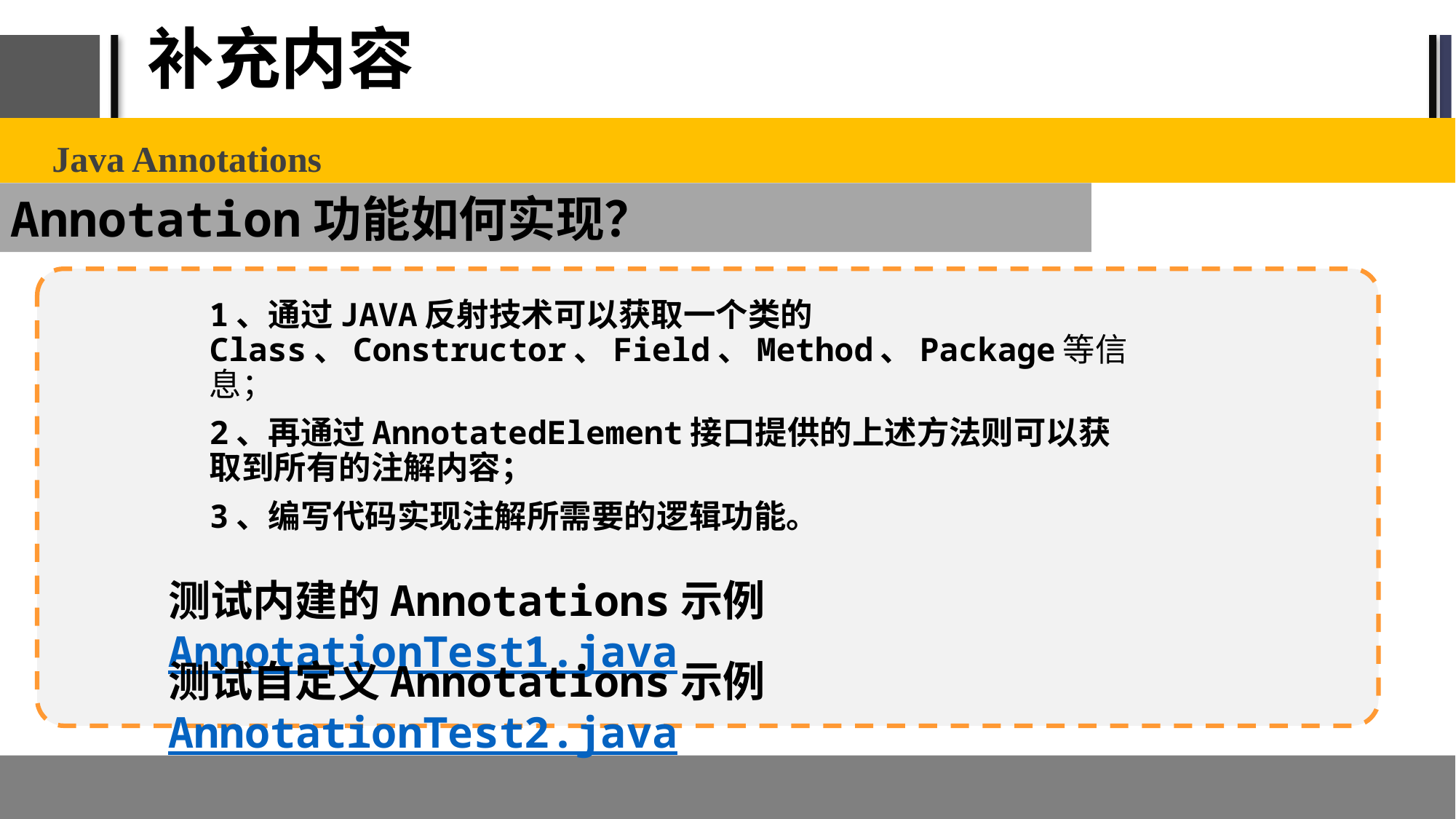

# 补充内容

Java Annotations
Annotation功能如何实现？

1、通过JAVA反射技术可以获取一个类的Class、Constructor、Field、Method、Package等信息；
2、再通过AnnotatedElement接口提供的上述方法则可以获取到所有的注解内容；
3、编写代码实现注解所需要的逻辑功能。
测试内建的Annotations示例AnnotationTest1.java
测试自定义Annotations示例AnnotationTest2.java